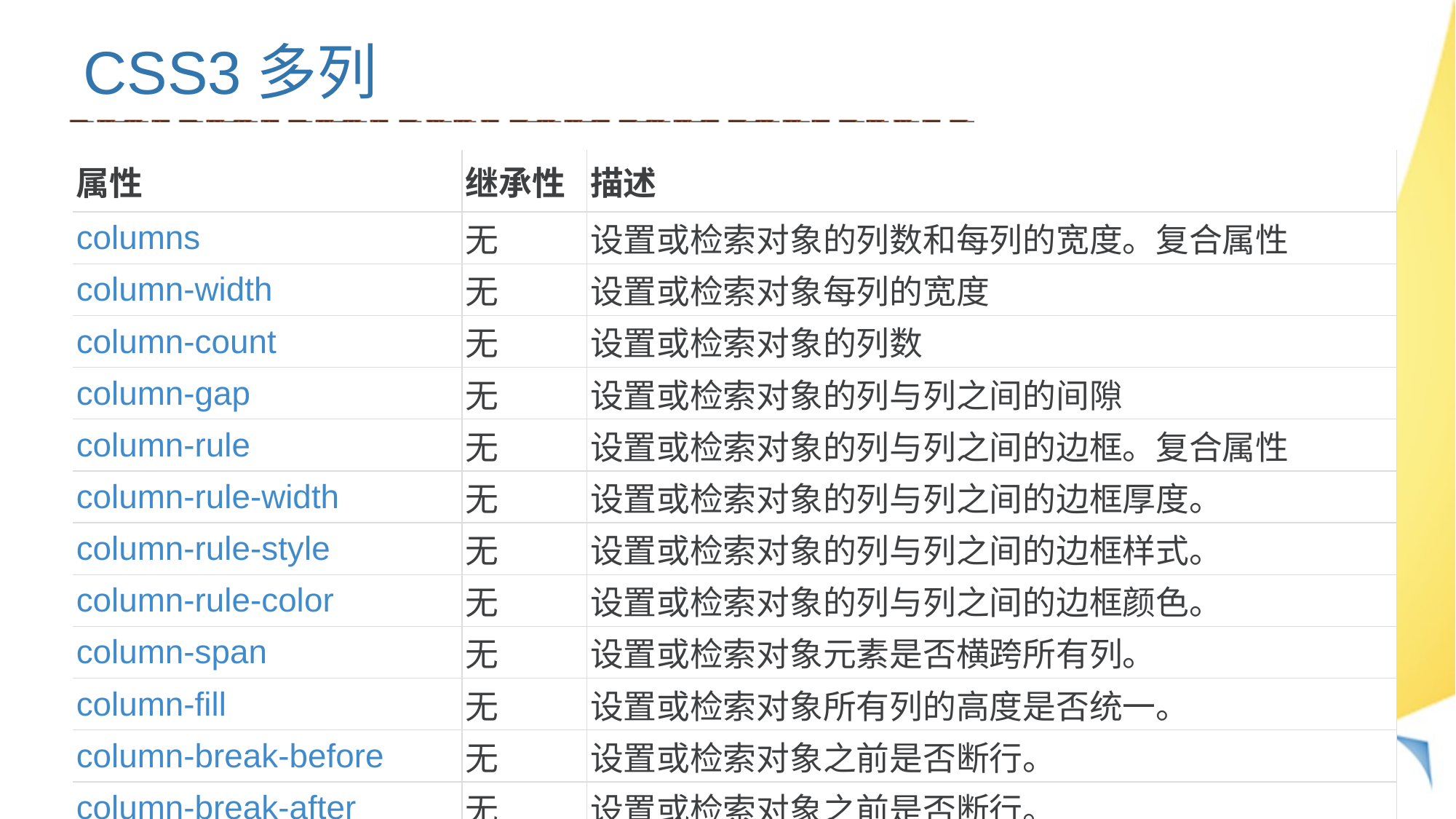

# CSS3多列
| 属性 | 继承性 | 描述 |
| --- | --- | --- |
| columns | 无 | 设置或检索对象的列数和每列的宽度。复合属性 |
| column-width | 无 | 设置或检索对象每列的宽度 |
| column-count | 无 | 设置或检索对象的列数 |
| column-gap | 无 | 设置或检索对象的列与列之间的间隙 |
| column-rule | 无 | 设置或检索对象的列与列之间的边框。复合属性 |
| column-rule-width | 无 | 设置或检索对象的列与列之间的边框厚度。 |
| column-rule-style | 无 | 设置或检索对象的列与列之间的边框样式。 |
| column-rule-color | 无 | 设置或检索对象的列与列之间的边框颜色。 |
| column-span | 无 | 设置或检索对象元素是否横跨所有列。 |
| column-fill | 无 | 设置或检索对象所有列的高度是否统一。 |
| column-break-before | 无 | 设置或检索对象之前是否断行。 |
| column-break-after | 无 | 设置或检索对象之前是否断行。 |
| column-break-inside | 无 | 设置或检索对象内部是否断行。 |